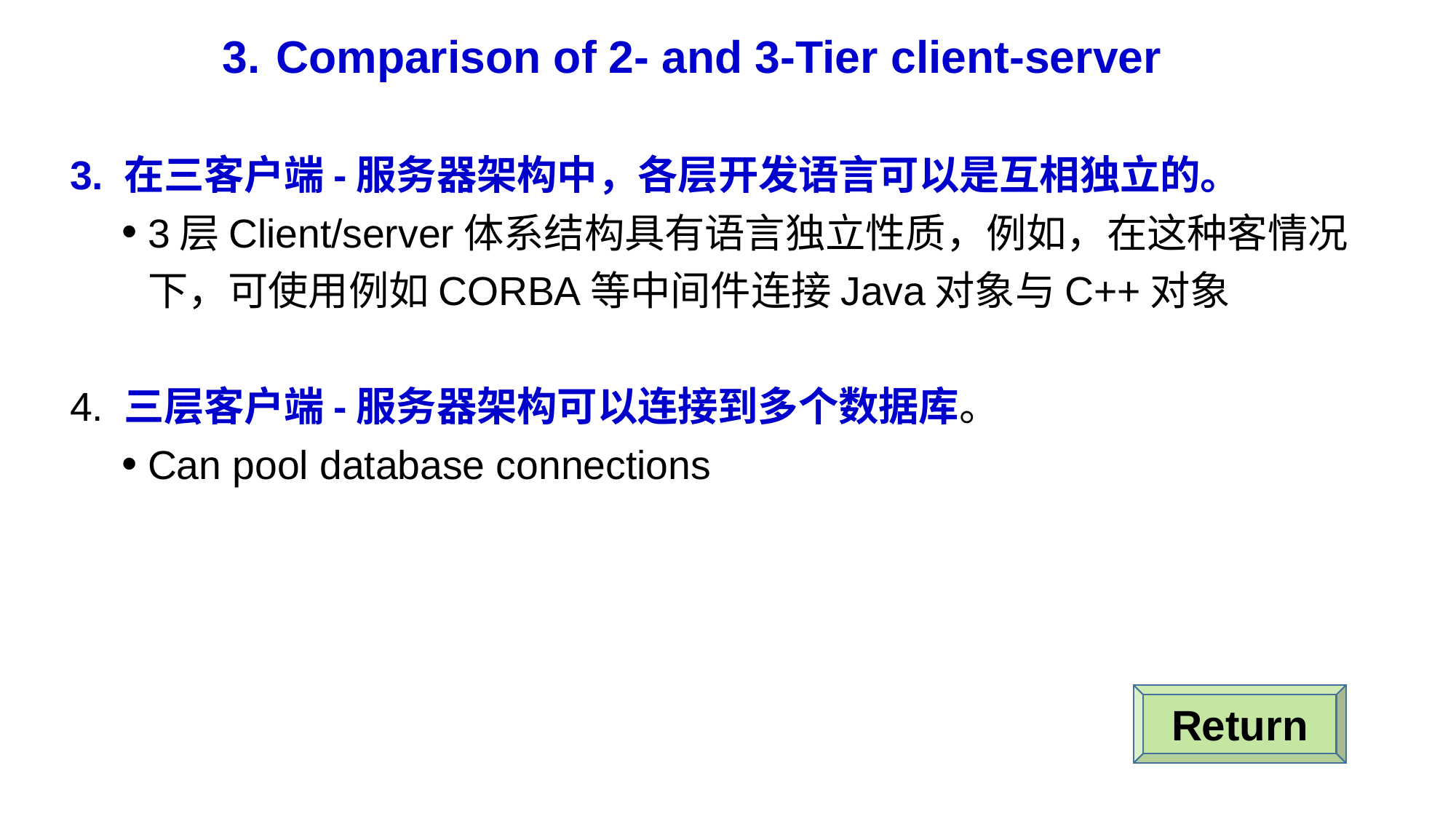

Comparison of 2- and 3-Tier client-server
3. 在三客户端-服务器架构中，各层开发语言可以是互相独立的。
3层Client/server体系结构具有语言独立性质，例如，在这种客情况下，可使用例如CORBA等中间件连接Java对象与C++对象

4. 三层客户端-服务器架构可以连接到多个数据库。
Can pool database connections
Return